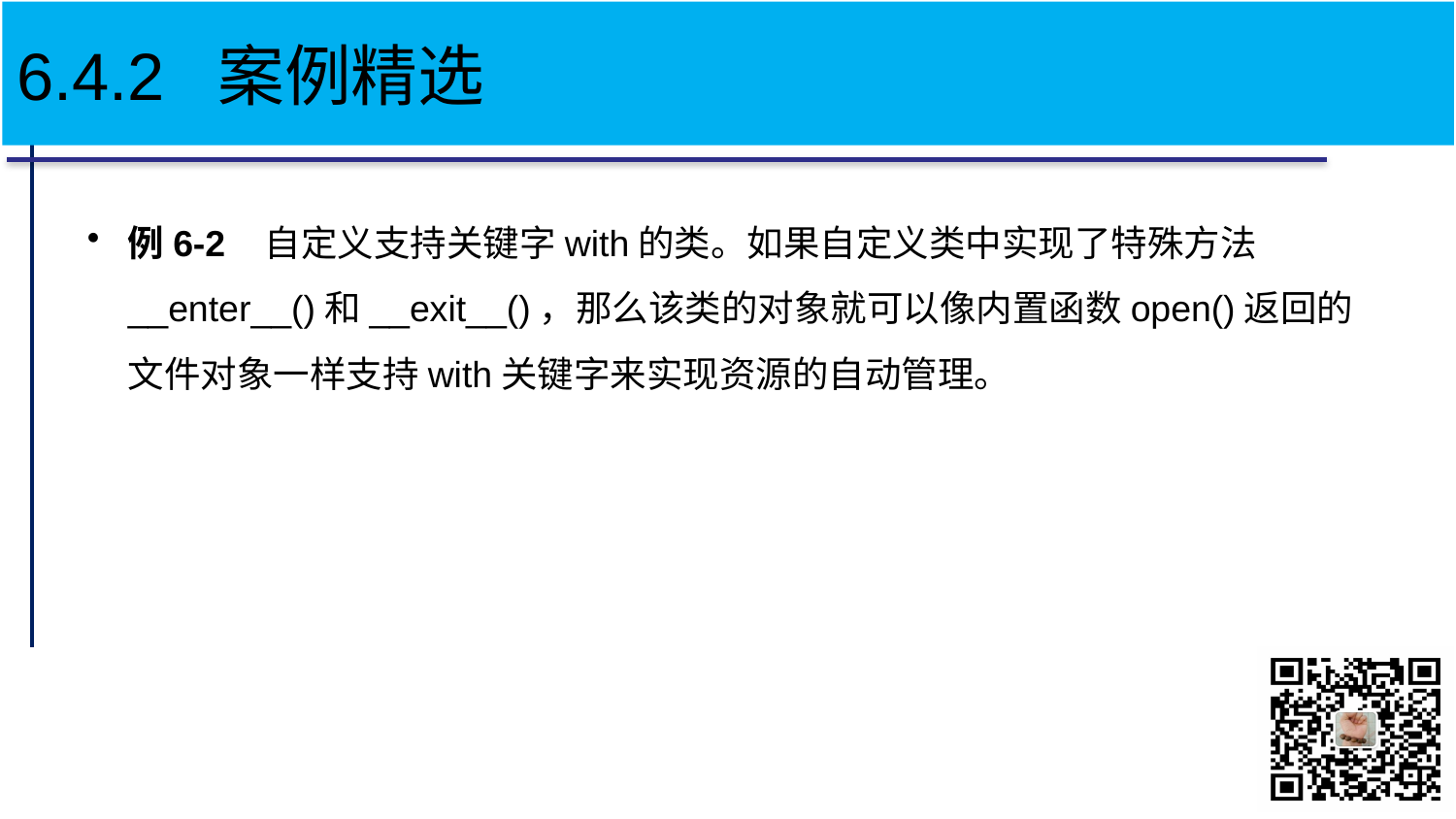

# 6.4.2  案例精选
例6-2   自定义支持关键字with的类。如果自定义类中实现了特殊方法__enter__()和__exit__()，那么该类的对象就可以像内置函数open()返回的文件对象一样支持with关键字来实现资源的自动管理。

50